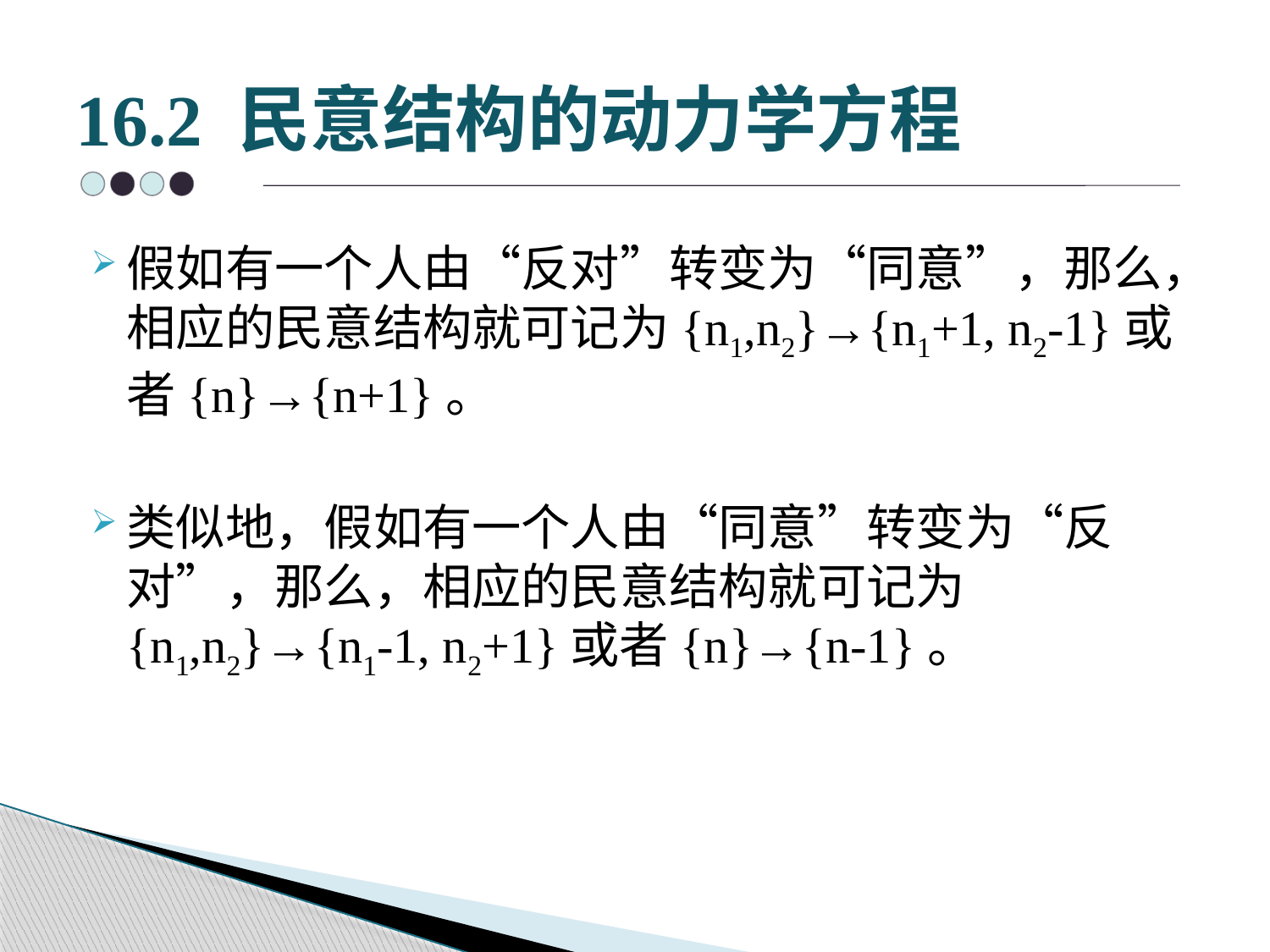

# 16.2 民意结构的动力学方程

假如有一个人由“反对”转变为“同意”，那么，相应的民意结构就可记为{n1,n2}→{n1+1, n2-1}或者{n}→{n+1}。

类似地，假如有一个人由“同意”转变为“反对”，那么，相应的民意结构就可记为{n1,n2}→{n1-1, n2+1}或者{n}→{n-1}。